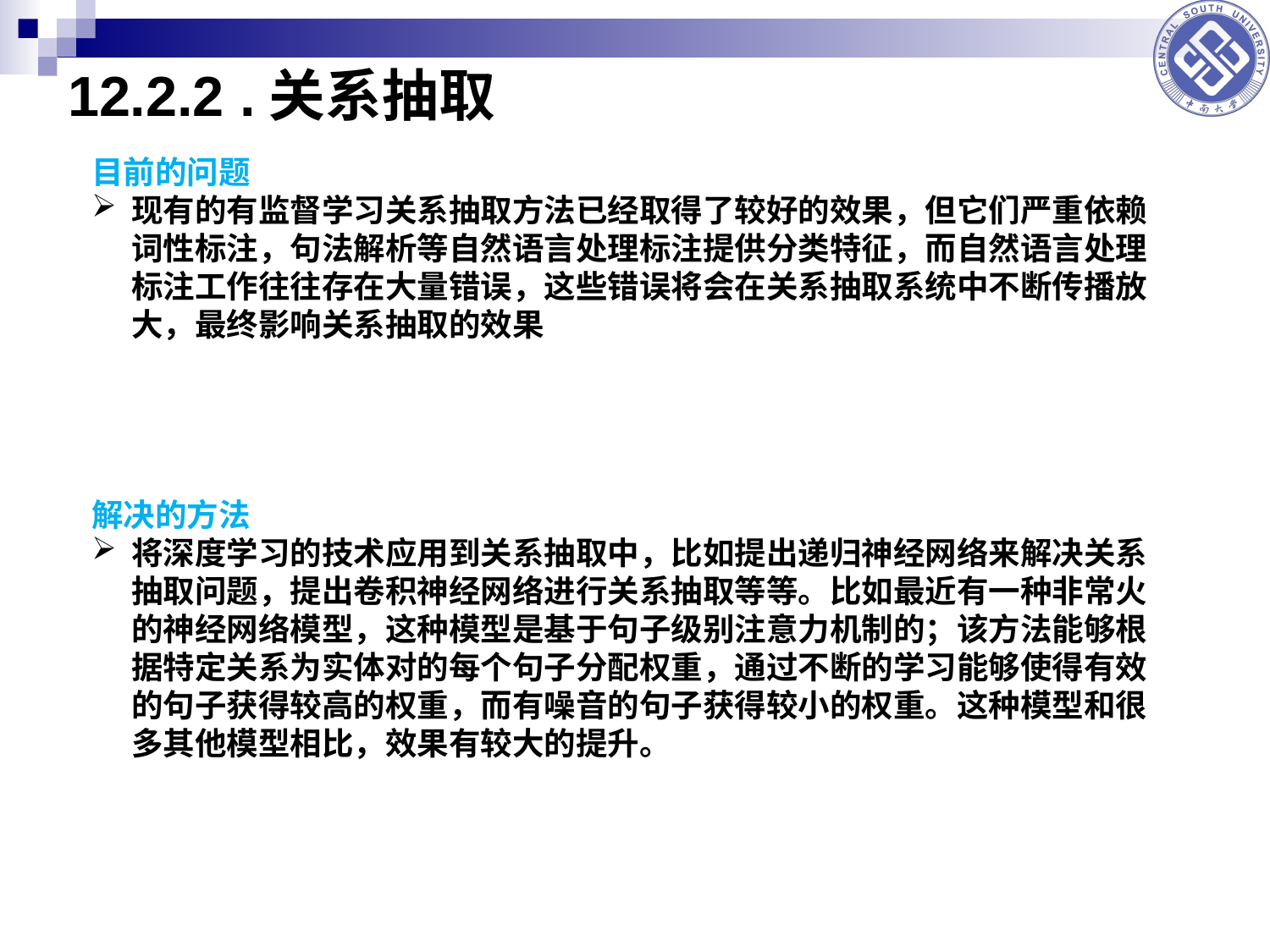

12.2.2 .关系抽取
目前的问题
现有的有监督学习关系抽取方法已经取得了较好的效果，但它们严重依赖词性标注，句法解析等自然语言处理标注提供分类特征，而自然语言处理标注工作往往存在大量错误，这些错误将会在关系抽取系统中不断传播放大，最终影响关系抽取的效果

解决的方法
将深度学习的技术应用到关系抽取中，比如提出递归神经网络来解决关系抽取问题，提出卷积神经网络进行关系抽取等等。比如最近有一种非常火的神经网络模型，这种模型是基于句子级别注意力机制的；该方法能够根据特定关系为实体对的每个句子分配权重，通过不断的学习能够使得有效的句子获得较高的权重，而有噪音的句子获得较小的权重。这种模型和很多其他模型相比，效果有较大的提升。